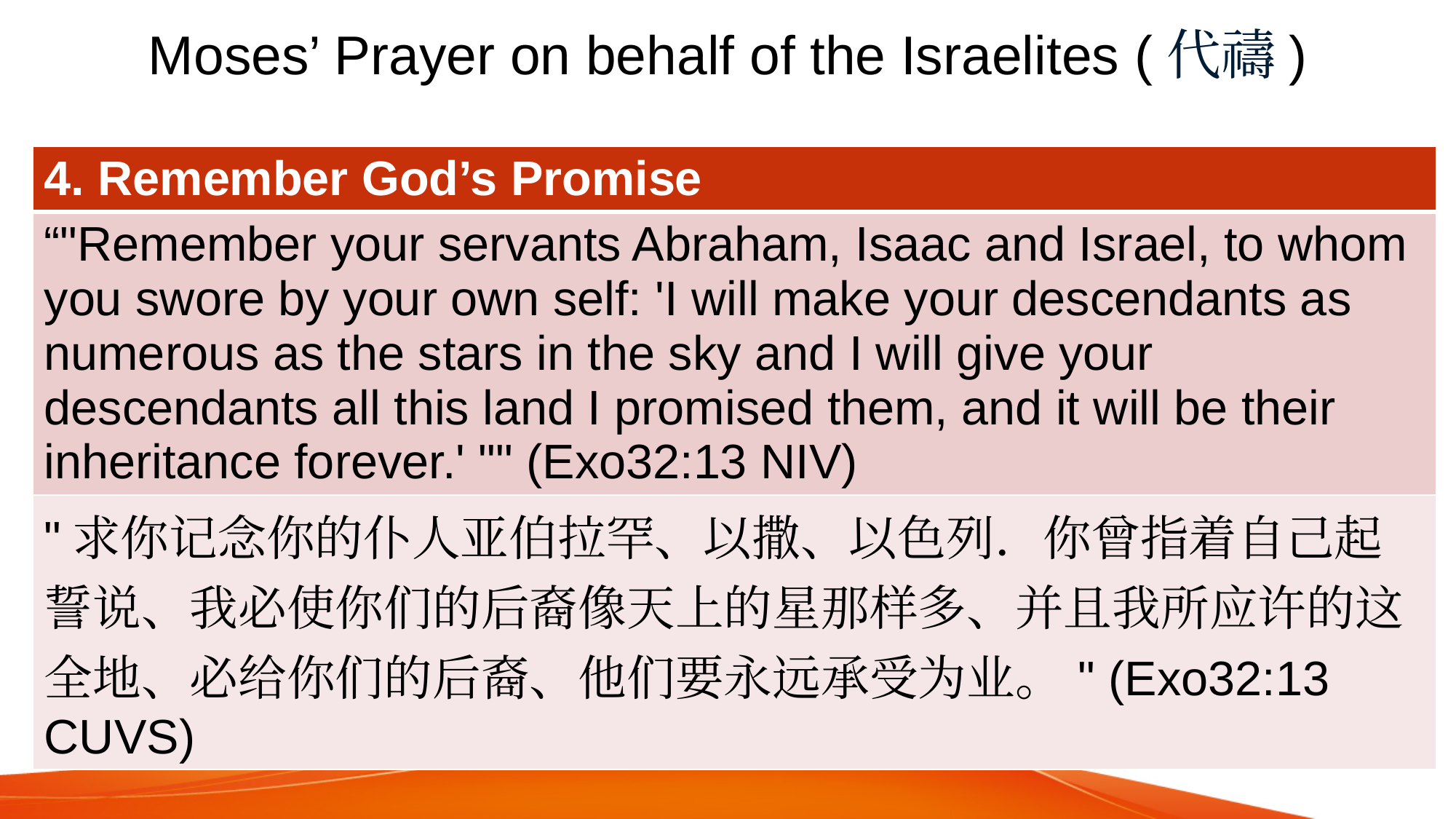

# Moses’ Prayer on behalf of the Israelites (代禱)
| 4. Remember God’s Promise |
| --- |
| “"Remember your servants Abraham, Isaac and Israel, to whom you swore by your own self: 'I will make your descendants as numerous as the stars in the sky and I will give your descendants all this land I promised them, and it will be their inheritance forever.' "" (Exo32:13 NIV) |
| "求你记念你的仆人亚伯拉罕、以撒、以色列．你曾指着自己起誓说、我必使你们的后裔像天上的星那样多、并且我所应许的这全地、必给你们的后裔、他们要永远承受为业。" (Exo32:13 CUVS) |